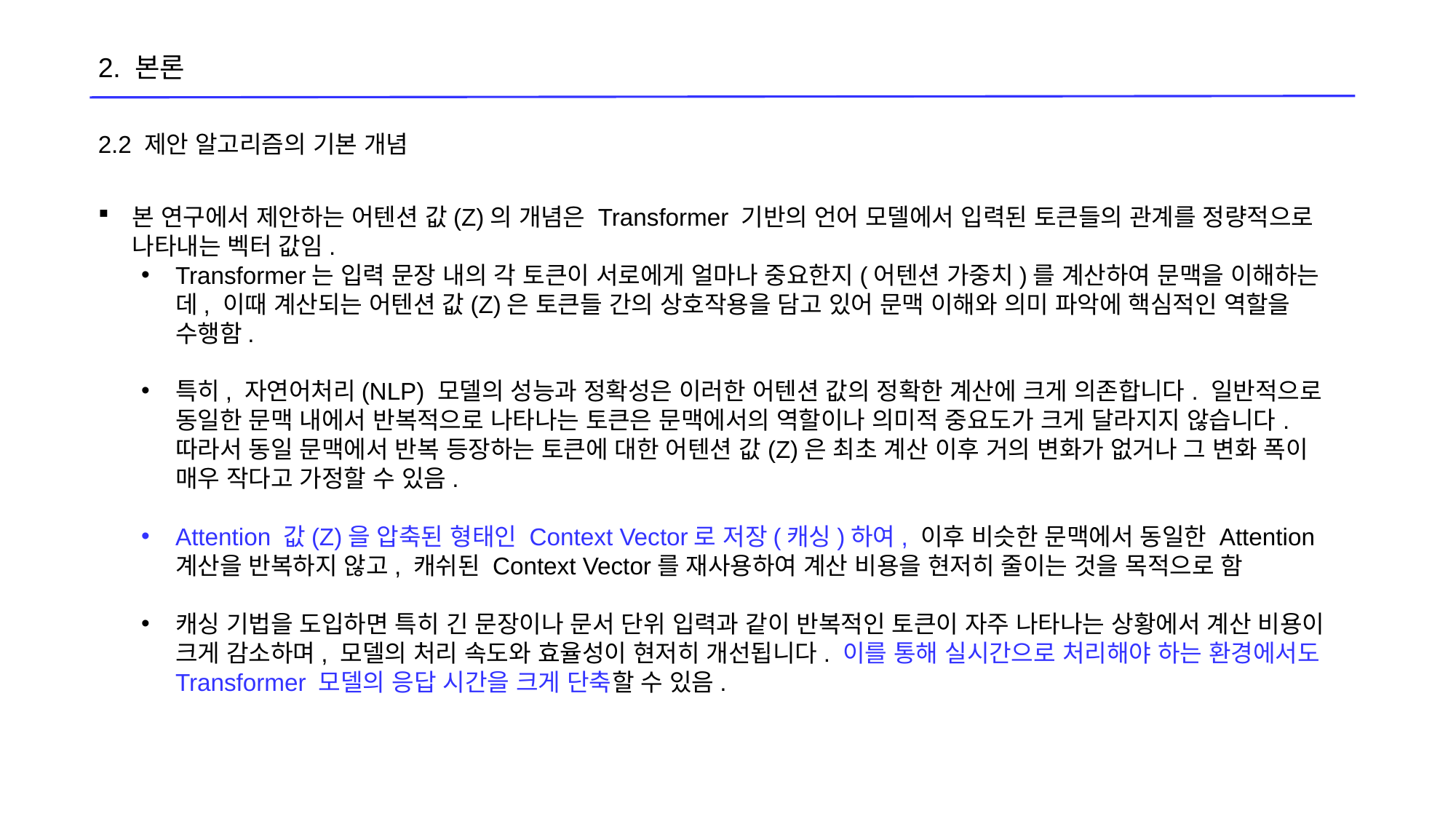

2. 본론
2.2 제안 알고리즘의 기본 개념

본 연구에서 제안하는 어텐션 값(Z)의 개념은 Transformer 기반의 언어 모델에서 입력된 토큰들의 관계를 정량적으로 나타내는 벡터 값임.
Transformer는 입력 문장 내의 각 토큰이 서로에게 얼마나 중요한지(어텐션 가중치)를 계산하여 문맥을 이해하는데, 이때 계산되는 어텐션 값(Z)은 토큰들 간의 상호작용을 담고 있어 문맥 이해와 의미 파악에 핵심적인 역할을 수행함.

특히, 자연어처리(NLP) 모델의 성능과 정확성은 이러한 어텐션 값의 정확한 계산에 크게 의존합니다. 일반적으로 동일한 문맥 내에서 반복적으로 나타나는 토큰은 문맥에서의 역할이나 의미적 중요도가 크게 달라지지 않습니다. 따라서 동일 문맥에서 반복 등장하는 토큰에 대한 어텐션 값(Z)은 최초 계산 이후 거의 변화가 없거나 그 변화 폭이 매우 작다고 가정할 수 있음.

Attention 값(Z)을 압축된 형태인 Context Vector로 저장(캐싱)하여, 이후 비슷한 문맥에서 동일한 Attention 계산을 반복하지 않고, 캐쉬된 Context Vector를 재사용하여 계산 비용을 현저히 줄이는 것을 목적으로 함

캐싱 기법을 도입하면 특히 긴 문장이나 문서 단위 입력과 같이 반복적인 토큰이 자주 나타나는 상황에서 계산 비용이 크게 감소하며, 모델의 처리 속도와 효율성이 현저히 개선됩니다. 이를 통해 실시간으로 처리해야 하는 환경에서도 Transformer 모델의 응답 시간을 크게 단축할 수 있음.